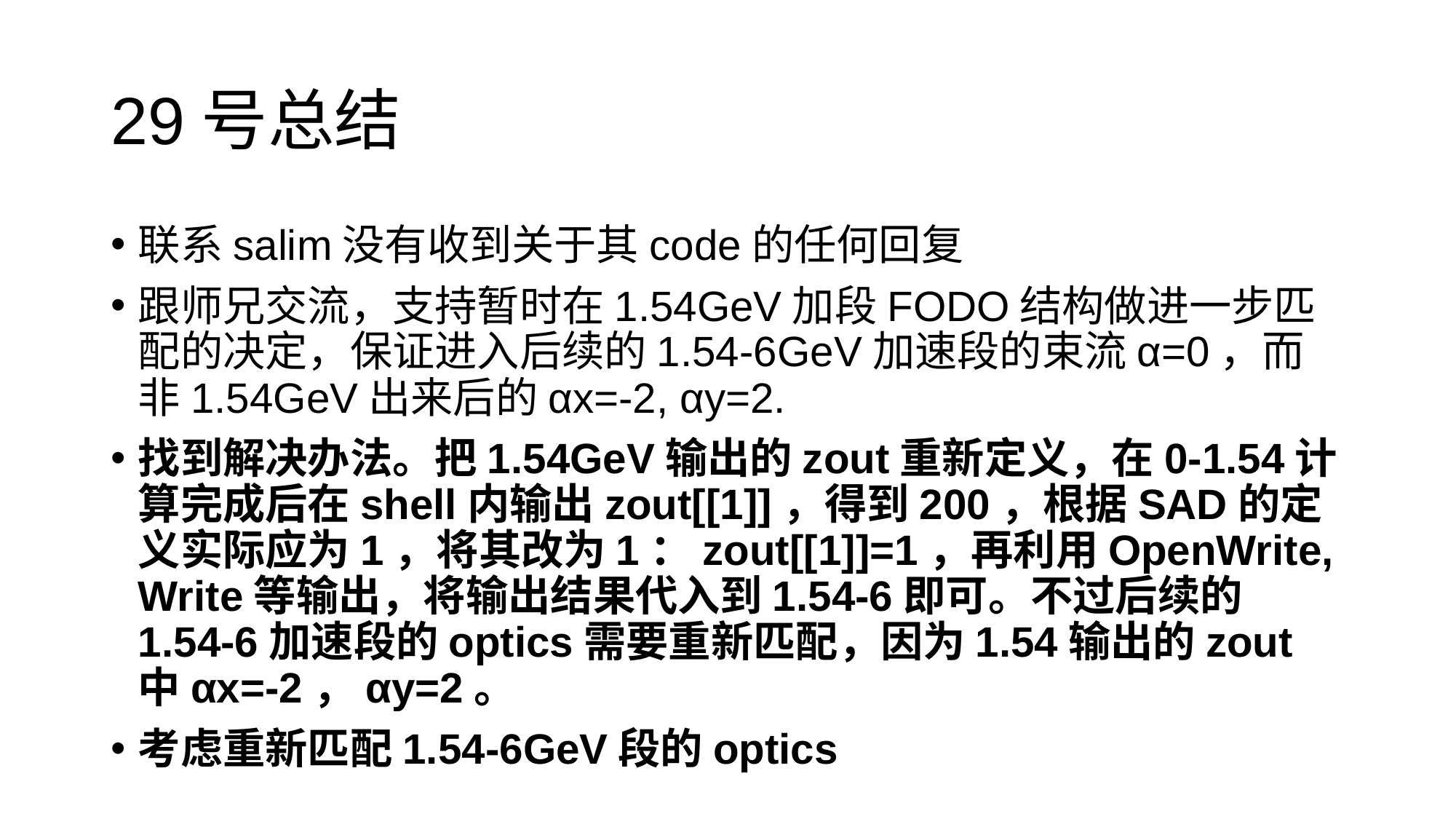

# 29号总结
联系salim没有收到关于其code的任何回复
跟师兄交流，支持暂时在1.54GeV加段FODO结构做进一步匹配的决定，保证进入后续的1.54-6GeV加速段的束流α=0，而非1.54GeV出来后的αx=-2, αy=2.
找到解决办法。把1.54GeV输出的zout重新定义，在0-1.54计算完成后在shell内输出zout[[1]]，得到200，根据SAD的定义实际应为1，将其改为1：zout[[1]]=1，再利用OpenWrite, Write等输出，将输出结果代入到1.54-6即可。不过后续的1.54-6加速段的optics需要重新匹配，因为1.54输出的zout中αx=-2，αy=2。
考虑重新匹配1.54-6GeV段的optics